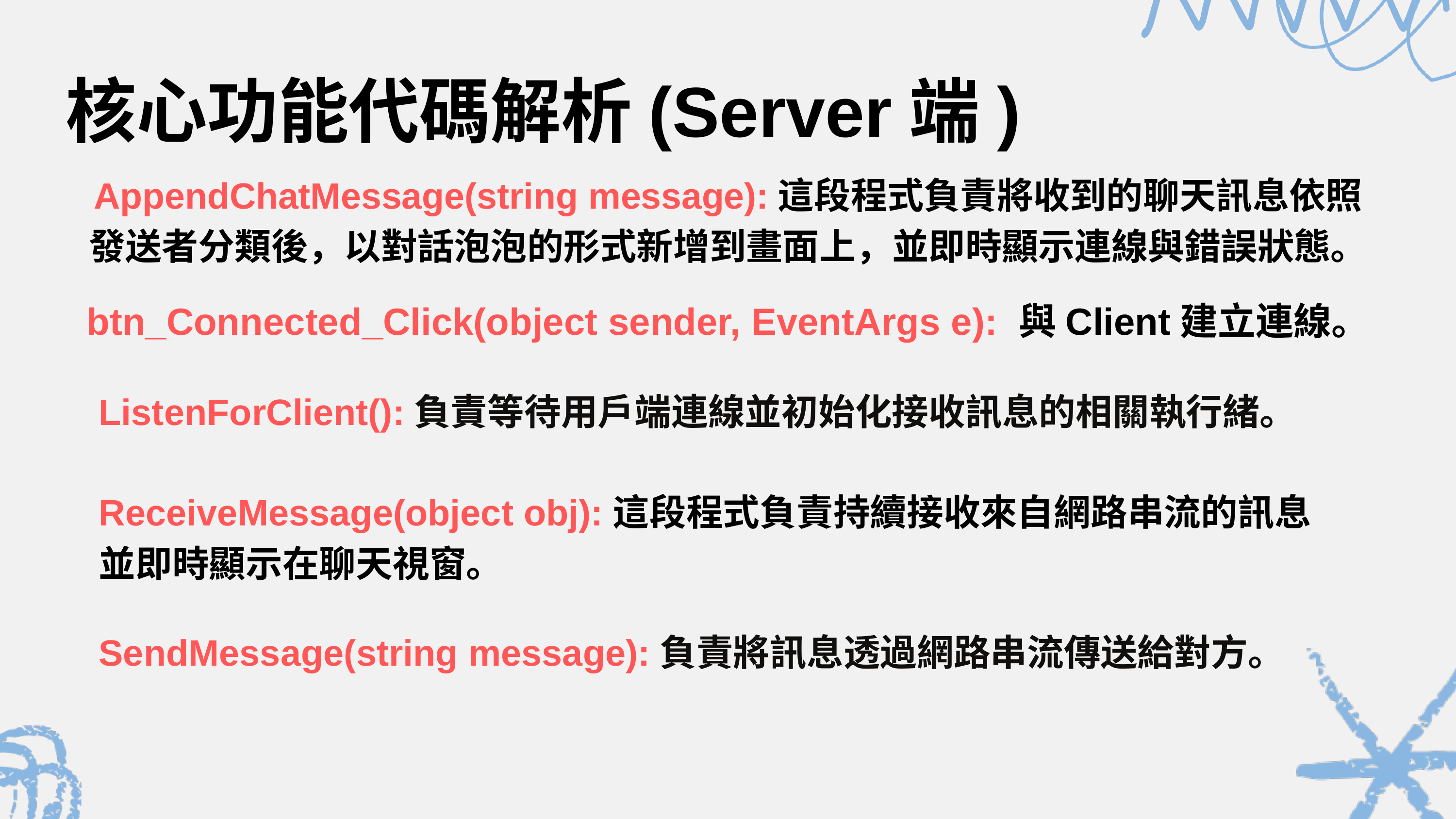

核心功能代碼解析(Server端)
AppendChatMessage(string message):這段程式負責將收到的聊天訊息依照發送者分類後，以對話泡泡的形式新增到畫面上，並即時顯示連線與錯誤狀態。
btn_Connected_Click(object sender, EventArgs e): 與Client建立連線。
ListenForClient():負責等待用戶端連線並初始化接收訊息的相關執行緒。
ReceiveMessage(object obj):這段程式負責持續接收來自網路串流的訊息並即時顯示在聊天視窗。
SendMessage(string message):負責將訊息透過網路串流傳送給對方。